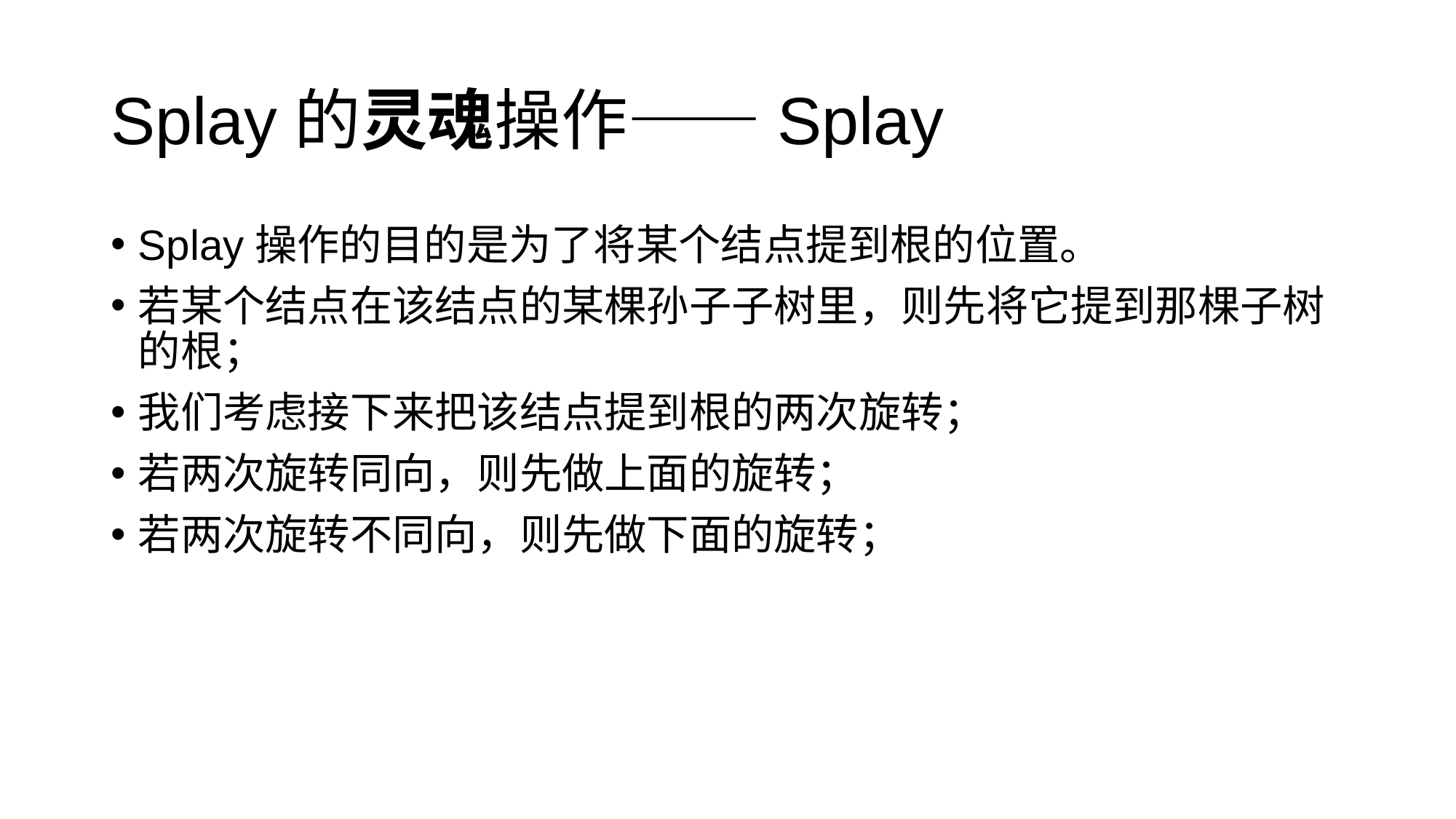

# Splay的灵魂操作——Splay
Splay操作的目的是为了将某个结点提到根的位置。
若某个结点在该结点的某棵孙子子树里，则先将它提到那棵子树的根；
我们考虑接下来把该结点提到根的两次旋转；
若两次旋转同向，则先做上面的旋转；
若两次旋转不同向，则先做下面的旋转；